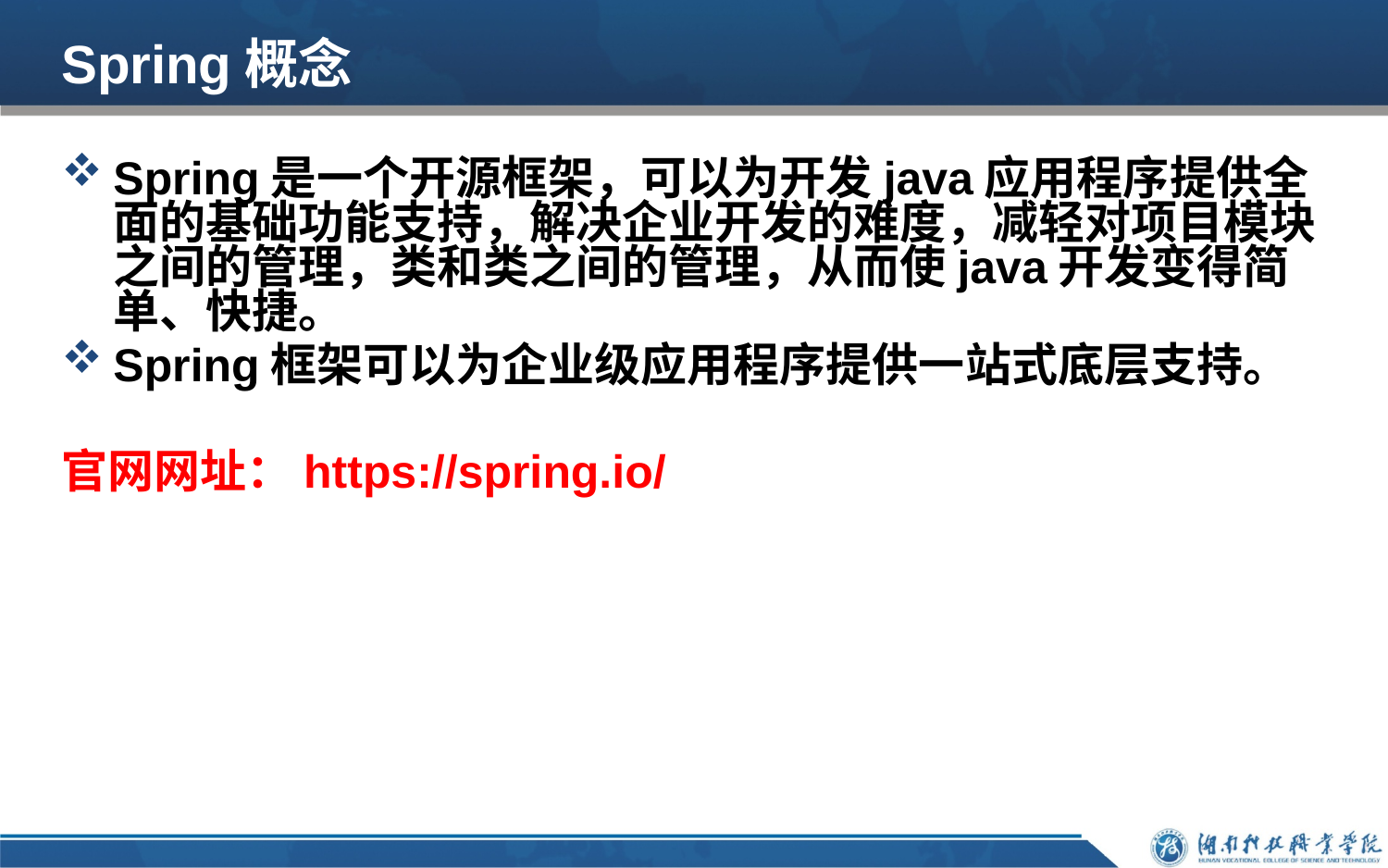

# Spring概念
Spring是一个开源框架，可以为开发java应用程序提供全面的基础功能支持，解决企业开发的难度，减轻对项目模块之间的管理，类和类之间的管理，从而使java开发变得简单、快捷。
Spring框架可以为企业级应用程序提供一站式底层支持。

官网网址：https://spring.io/